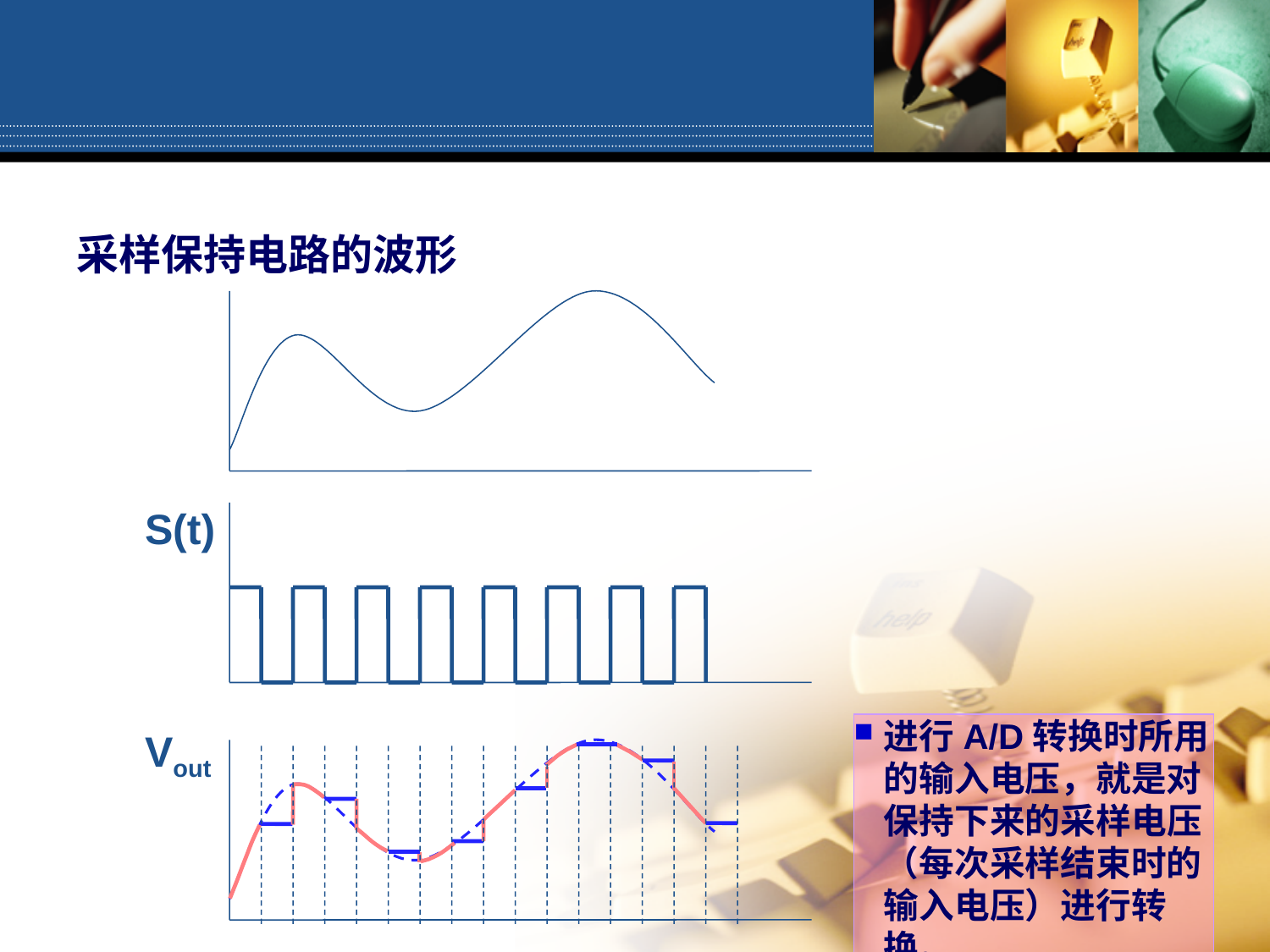

采样保持电路的波形

S(t)

进行A/D转换时所用的输入电压，就是对保持下来的采样电压（每次采样结束时的输入电压）进行转换。
Vout